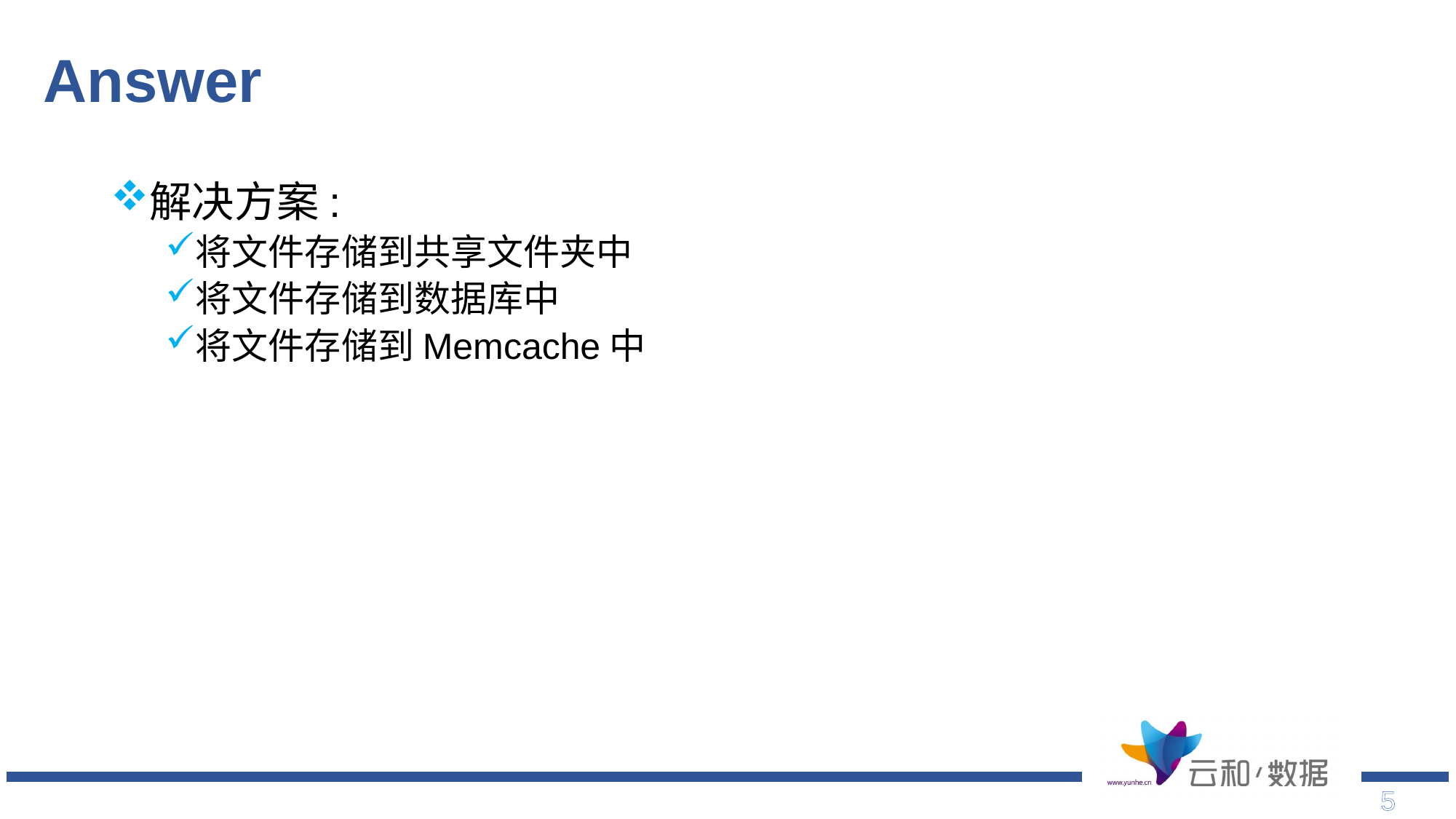

# Answer
解决方案:
将文件存储到共享文件夹中
将文件存储到数据库中
将文件存储到Memcache中